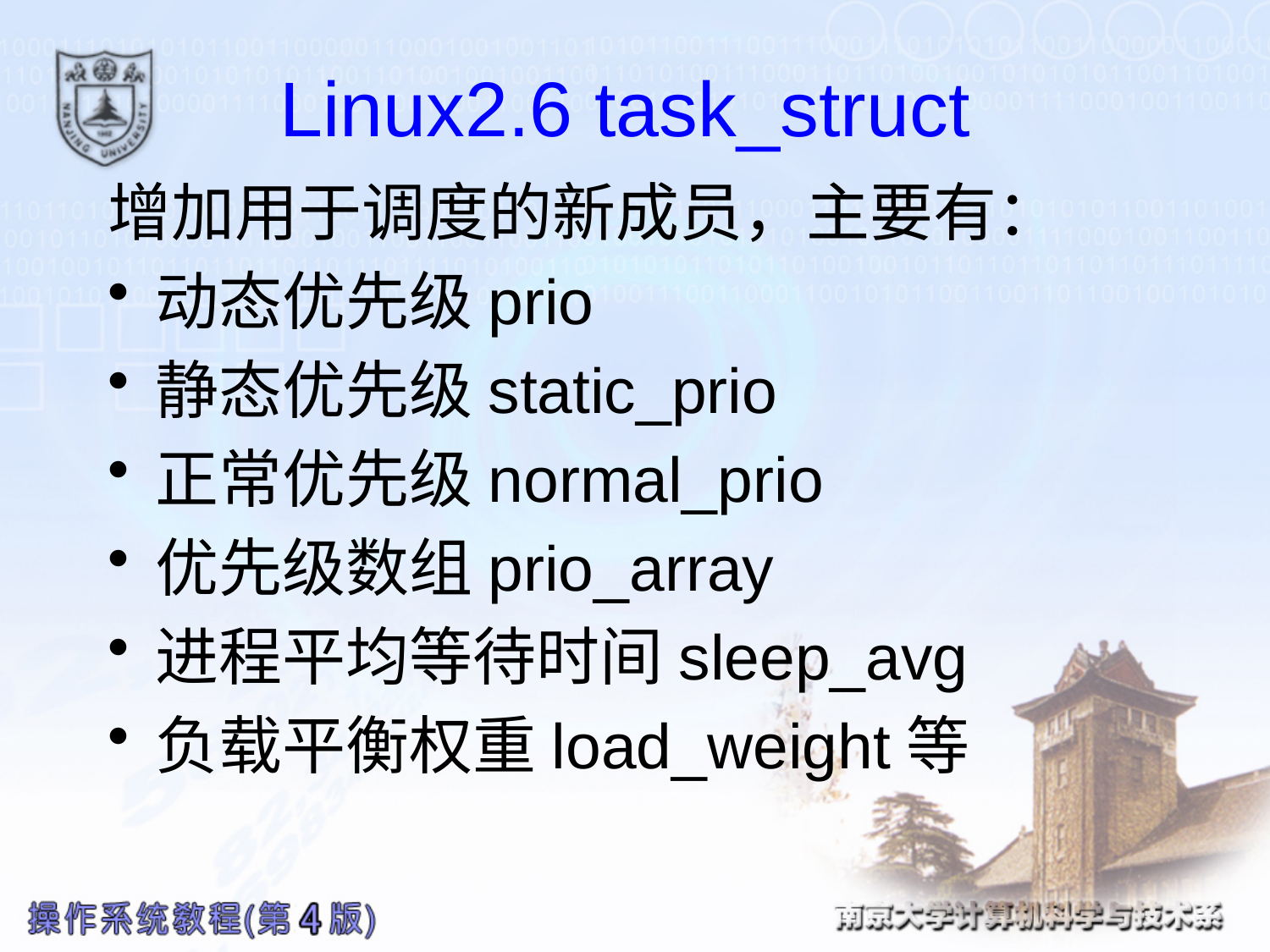

# Linux2.6 task_struct
增加用于调度的新成员，主要有：
动态优先级prio
静态优先级static_prio
正常优先级normal_prio
优先级数组prio_array
进程平均等待时间sleep_avg
负载平衡权重load_weight等